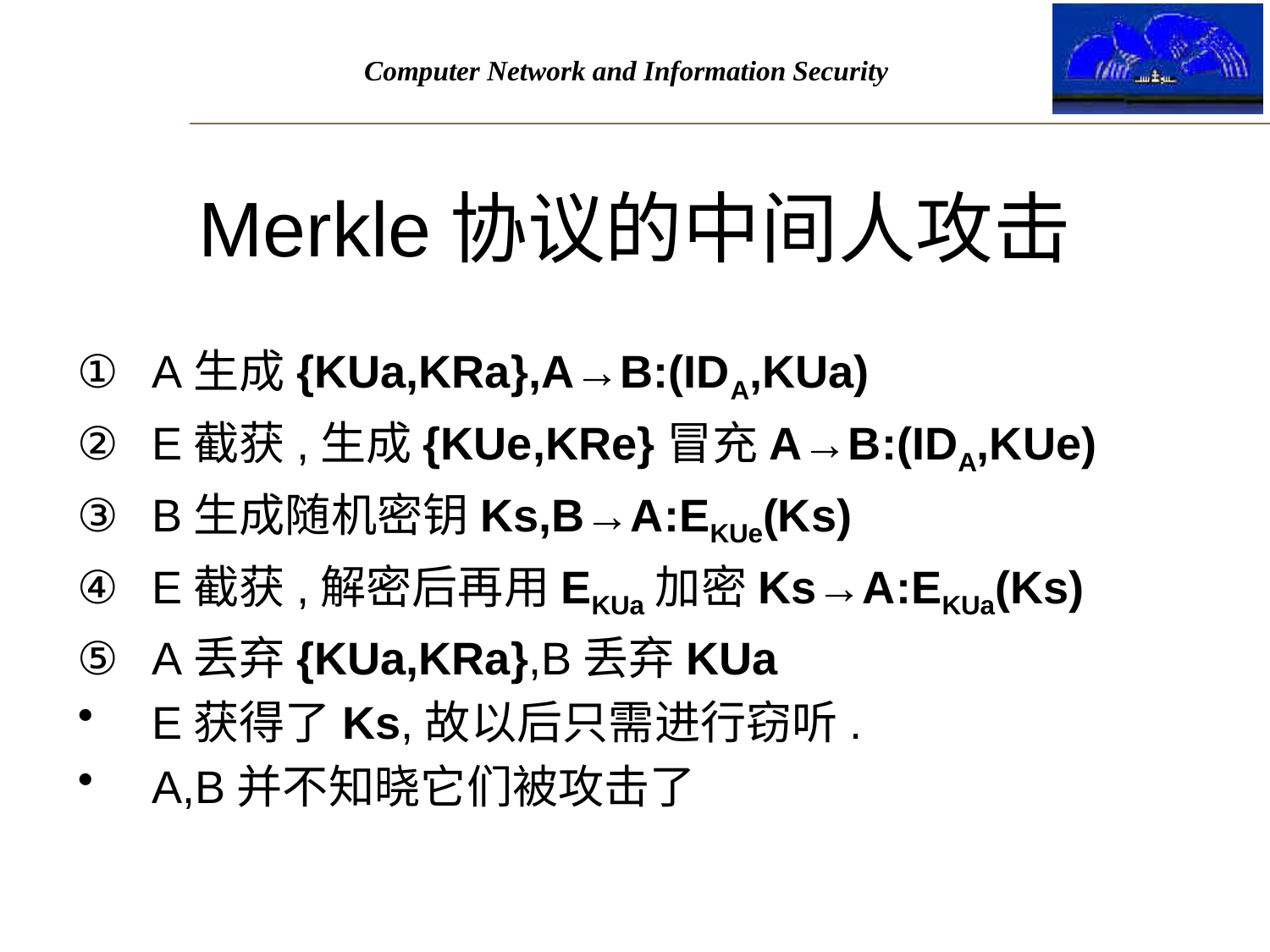

# Merkle协议的中间人攻击
A生成{KUa,KRa},A→B:(IDA,KUa)
E截获,生成{KUe,KRe}冒充A→B:(IDA,KUe)
B生成随机密钥Ks,B→A:EKUe(Ks)
E截获,解密后再用EKUa加密Ks→A:EKUa(Ks)
A丢弃{KUa,KRa},B丢弃KUa
E获得了Ks,故以后只需进行窃听.
A,B并不知晓它们被攻击了